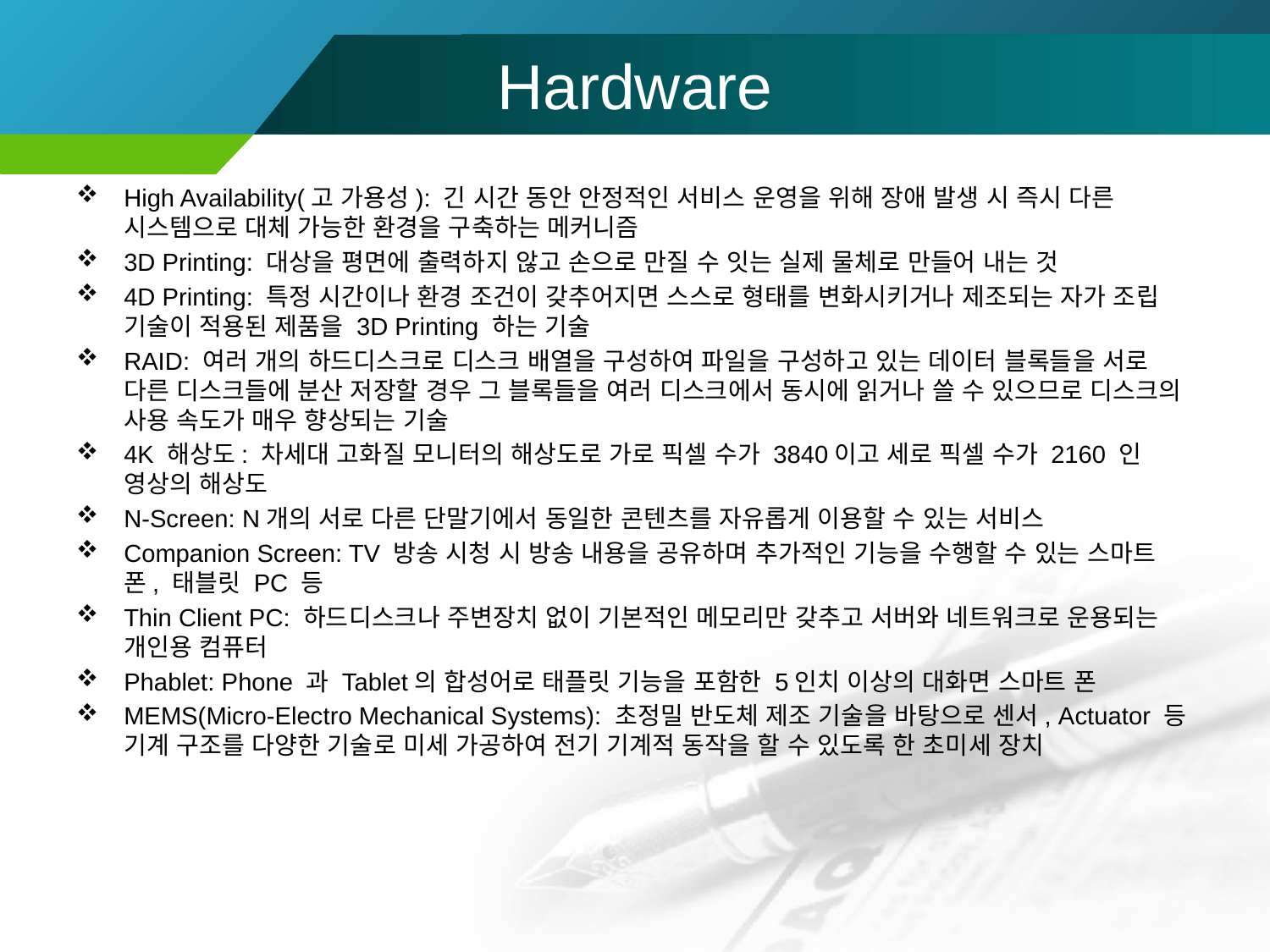

# Hardware
High Availability(고 가용성): 긴 시간 동안 안정적인 서비스 운영을 위해 장애 발생 시 즉시 다른 시스템으로 대체 가능한 환경을 구축하는 메커니즘
3D Printing: 대상을 평면에 출력하지 않고 손으로 만질 수 잇는 실제 물체로 만들어 내는 것
4D Printing: 특정 시간이나 환경 조건이 갖추어지면 스스로 형태를 변화시키거나 제조되는 자가 조립 기술이 적용된 제품을 3D Printing 하는 기술
RAID: 여러 개의 하드디스크로 디스크 배열을 구성하여 파일을 구성하고 있는 데이터 블록들을 서로 다른 디스크들에 분산 저장할 경우 그 블록들을 여러 디스크에서 동시에 읽거나 쓸 수 있으므로 디스크의 사용 속도가 매우 향상되는 기술
4K 해상도: 차세대 고화질 모니터의 해상도로 가로 픽셀 수가 3840이고 세로 픽셀 수가 2160 인 영상의 해상도
N-Screen: N개의 서로 다른 단말기에서 동일한 콘텐츠를 자유롭게 이용할 수 있는 서비스
Companion Screen: TV 방송 시청 시 방송 내용을 공유하며 추가적인 기능을 수행할 수 있는 스마트 폰, 태블릿 PC 등
Thin Client PC: 하드디스크나 주변장치 없이 기본적인 메모리만 갖추고 서버와 네트워크로 운용되는 개인용 컴퓨터
Phablet: Phone 과 Tablet의 합성어로 태플릿 기능을 포함한 5인치 이상의 대화면 스마트 폰
MEMS(Micro-Electro Mechanical Systems): 초정밀 반도체 제조 기술을 바탕으로 센서, Actuator 등 기계 구조를 다양한 기술로 미세 가공하여 전기 기계적 동작을 할 수 있도록 한 초미세 장치